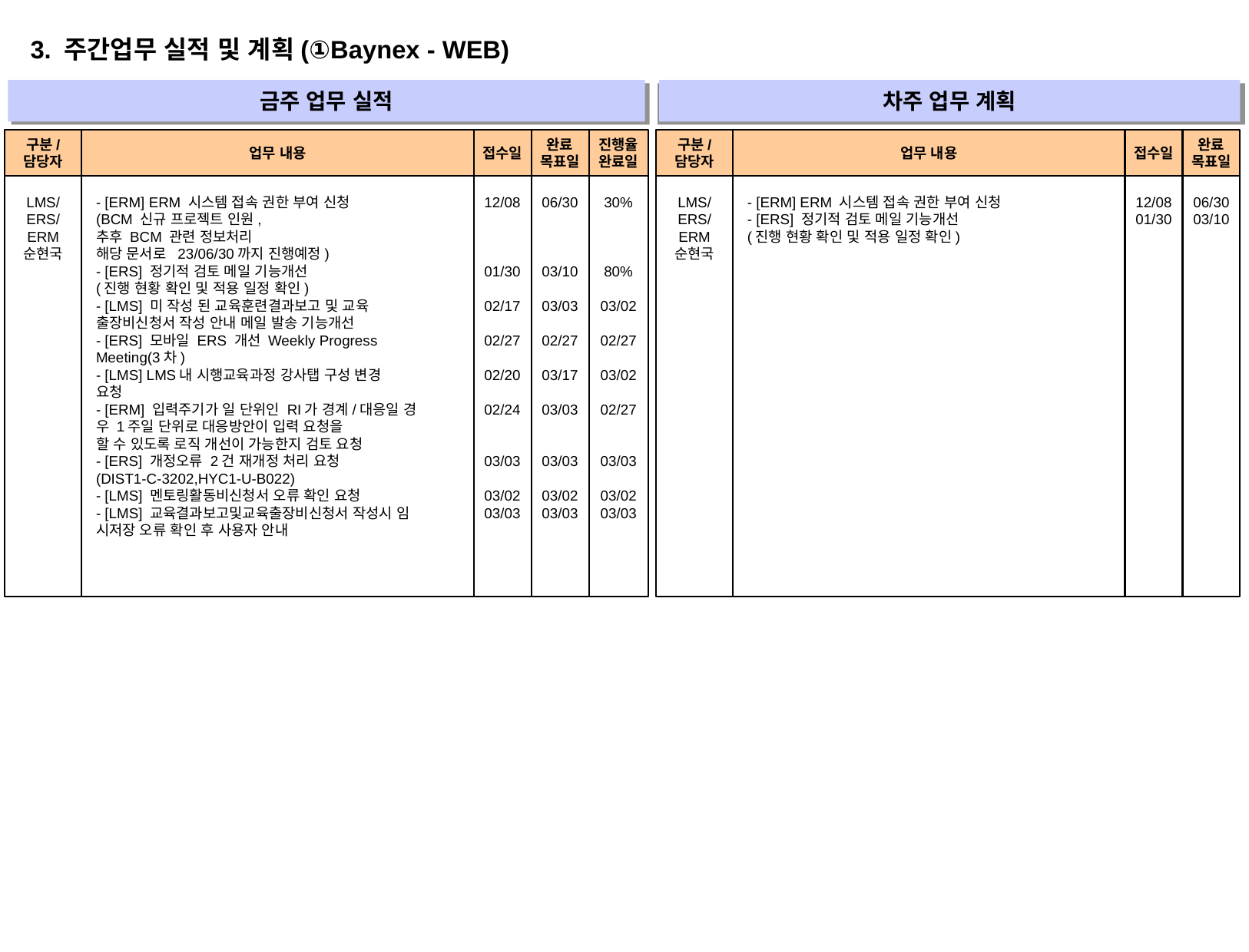

3. 주간업무 실적 및 계획(①Baynex - WEB)
금주 업무 실적
차주 업무 계획
" "
" "
구분/
담당자
업무 내용
접수일
완료
목표일
진행율
완료일
구분/
담당자
업무 내용
접수일
완료
목표일
LMS/
ERS/
ERM
순현국

- [ERM] ERM 시스템 접속 권한 부여 신청
(BCM 신규 프로젝트 인원,
추후 BCM 관련 정보처리
해당 문서로  23/06/30까지 진행예정)
- [ERS] 정기적 검토 메일 기능개선
(진행 현황 확인 및 적용 일정 확인)
- [LMS] 미 작성 된 교육훈련결과보고 및 교육
출장비신청서 작성 안내 메일 발송 기능개선
- [ERS] 모바일 ERS 개선 Weekly Progress
Meeting(3차)
- [LMS] LMS내 시행교육과정 강사탭 구성 변경
요청
- [ERM] 입력주기가 일 단위인 RI가 경계/대응일 경
우 1주일 단위로 대응방안이 입력 요청을
할 수 있도록 로직 개선이 가능한지 검토 요청
- [ERS] 개정오류 2건 재개정 처리 요청
(DIST1-C-3202,HYC1-U-B022)
- [LMS] 멘토링활동비신청서 오류 확인 요청
- [LMS] 교육결과보고및교육출장비신청서 작성시 임
시저장 오류 확인 후 사용자 안내
12/08
01/30
02/17
02/27
02/20
02/24
03/03
03/02
03/03
06/30
03/10
03/03
02/27
03/17
03/03
03/03
03/02
03/03
30%
80%
03/02
02/27
03/02
02/27
03/03
03/02
03/03
LMS/
ERS/
ERM
순현국

- [ERM] ERM 시스템 접속 권한 부여 신청
- [ERS] 정기적 검토 메일 기능개선
(진행 현황 확인 및 적용 일정 확인)
12/08
01/30
06/30
03/10